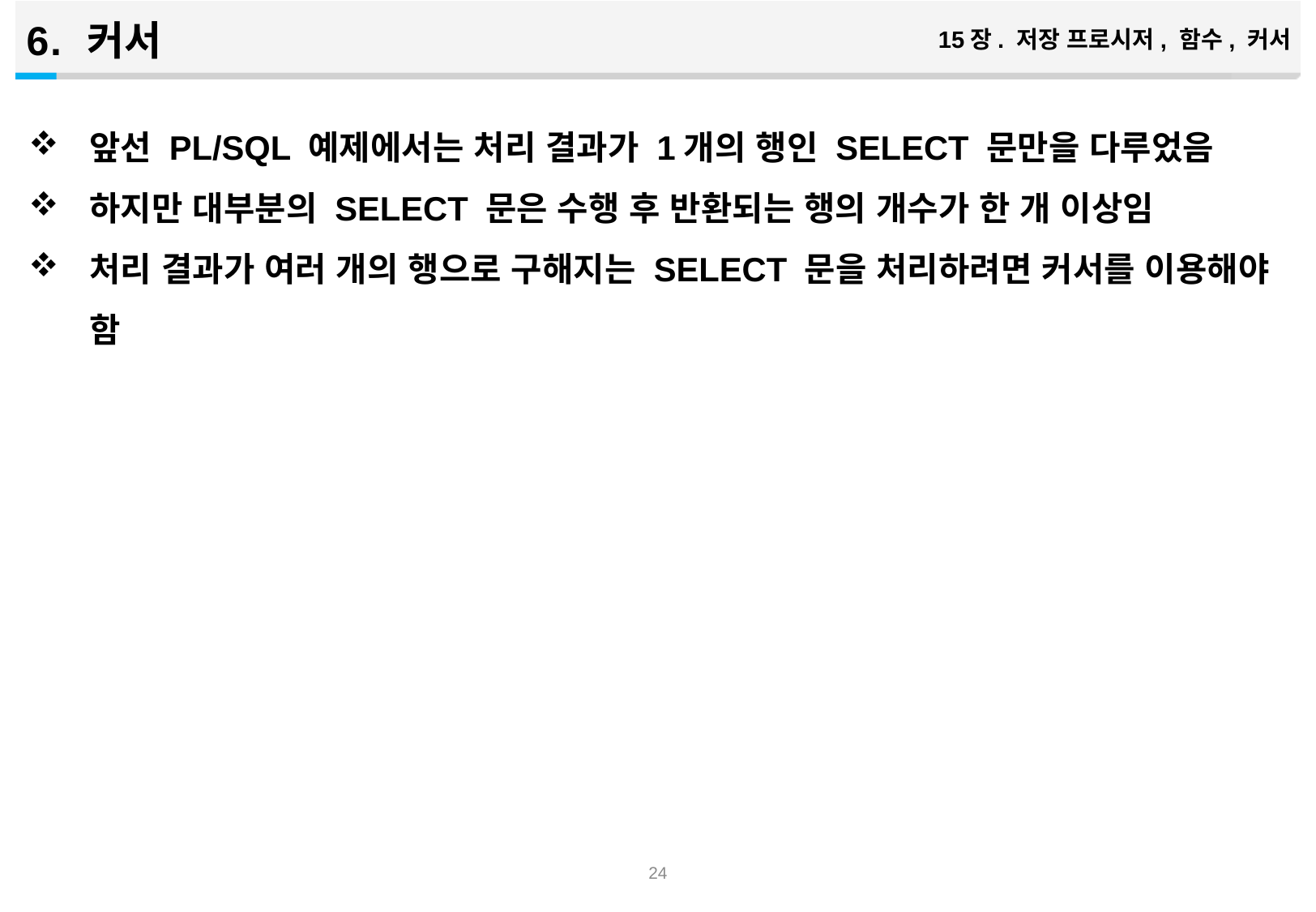

커서
15장. 저장 프로시저, 함수, 커서
앞선 PL/SQL 예제에서는 처리 결과가 1개의 행인 SELECT 문만을 다루었음
하지만 대부분의 SELECT 문은 수행 후 반환되는 행의 개수가 한 개 이상임
처리 결과가 여러 개의 행으로 구해지는 SELECT 문을 처리하려면 커서를 이용해야 함

24